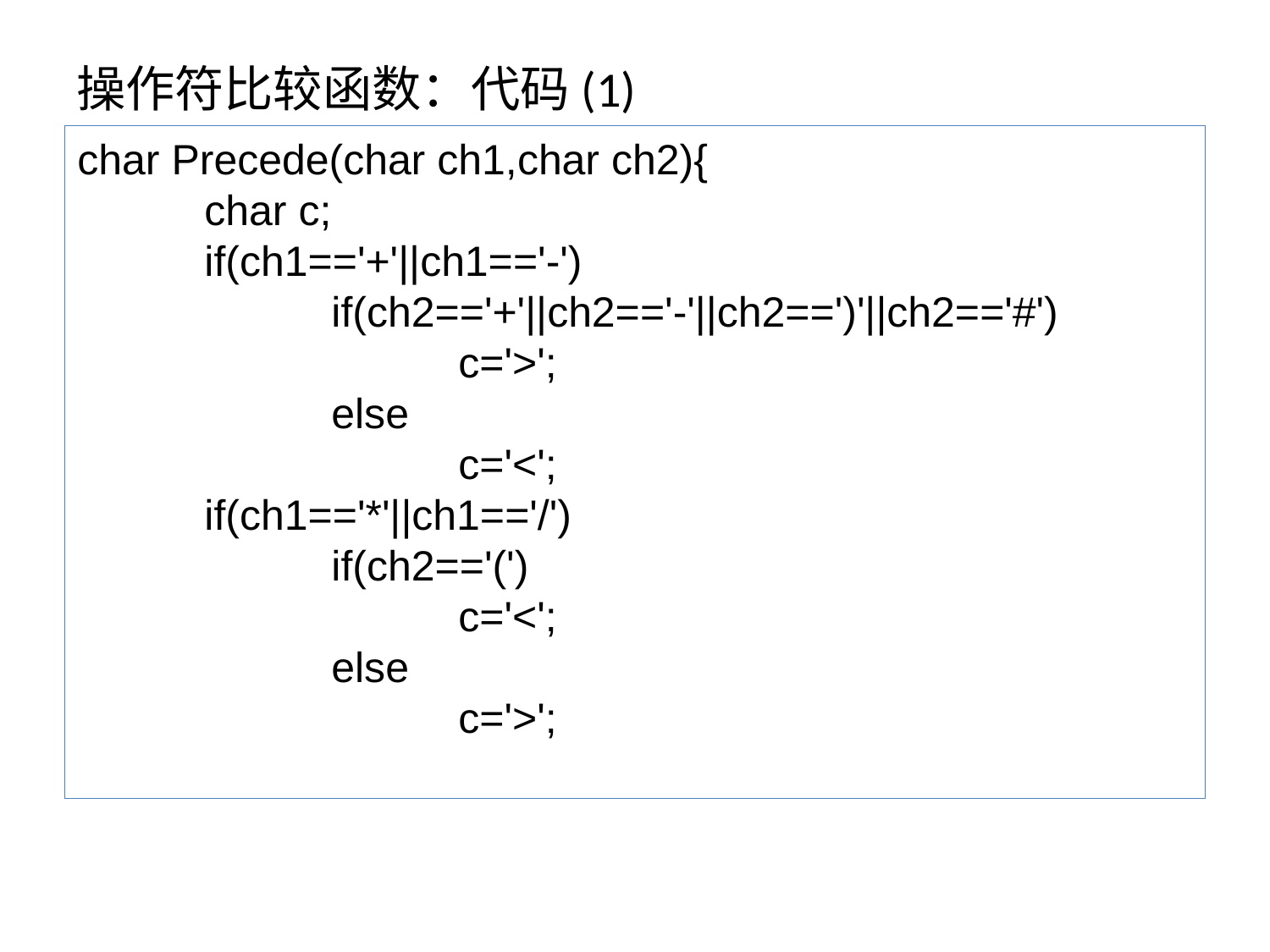

# 操作符比较函数：代码(1)
char Precede(char ch1,char ch2){
	char c;
	if(ch1=='+'||ch1=='-')
		if(ch2=='+'||ch2=='-'||ch2==')'||ch2=='#')
			c='>';
		else
			c='<';
	if(ch1=='*'||ch1=='/')
		if(ch2=='(')
			c='<';
		else
			c='>';